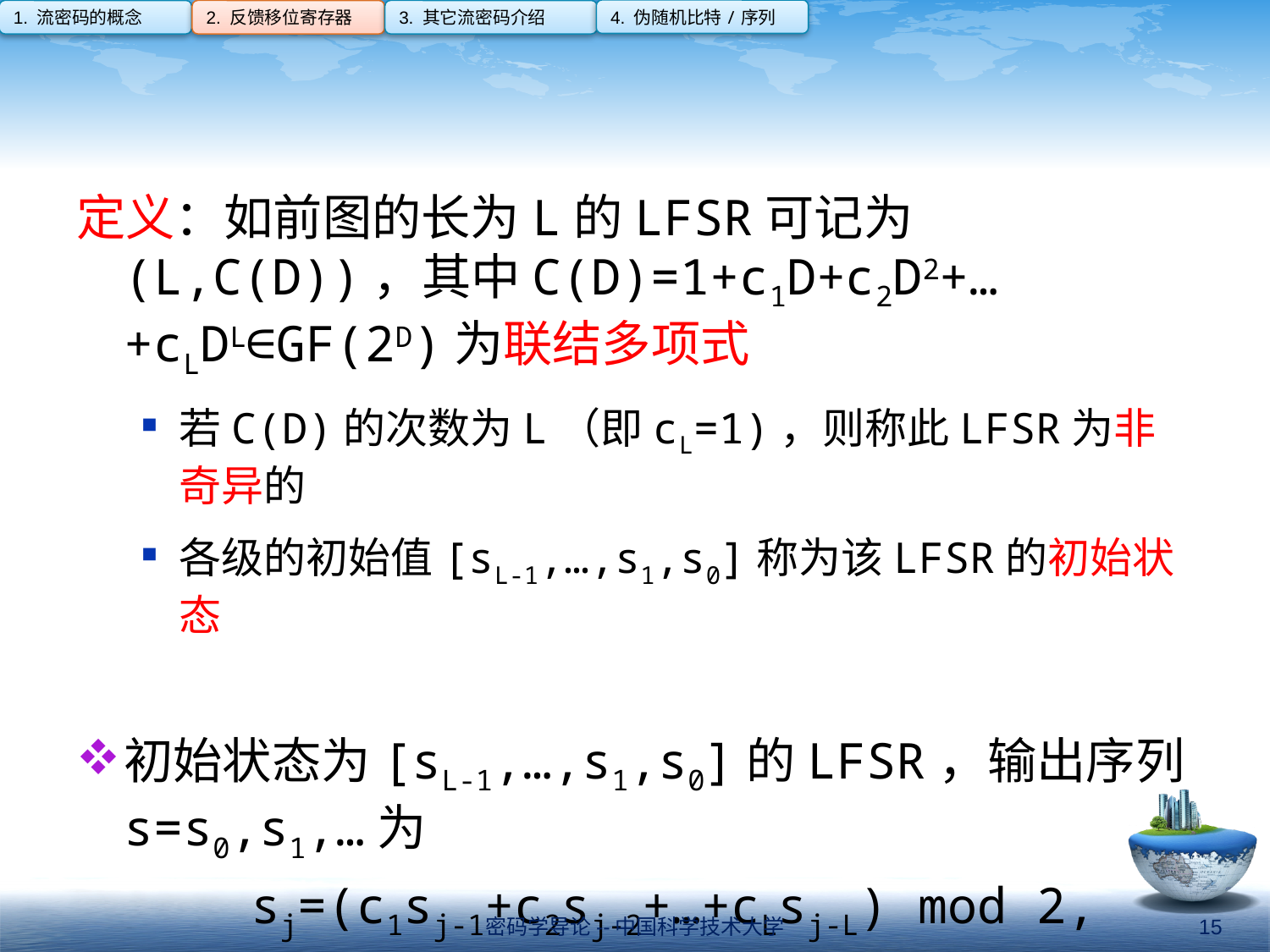

4. 伪随机比特/序列
1. 流密码的概念
2. 反馈移位寄存器
3. 其它流密码介绍
#
定义：如前图的长为L的LFSR可记为(L,C(D))，其中C(D)=1+c1D+c2D2+…+cLDL∈GF(2D)为联结多项式
若C(D)的次数为L（即cL=1)，则称此LFSR为非奇异的
各级的初始值[sL-1,…,s1,s0]称为该LFSR的初始状态

初始状态为[sL-1,…,s1,s0]的LFSR，输出序列s=s0,s1,…为
		sj=(c1sj-1+c2sj-2+…+cLsj-L) mod 2, j≥L

密码学导论--中国科学技术大学
15